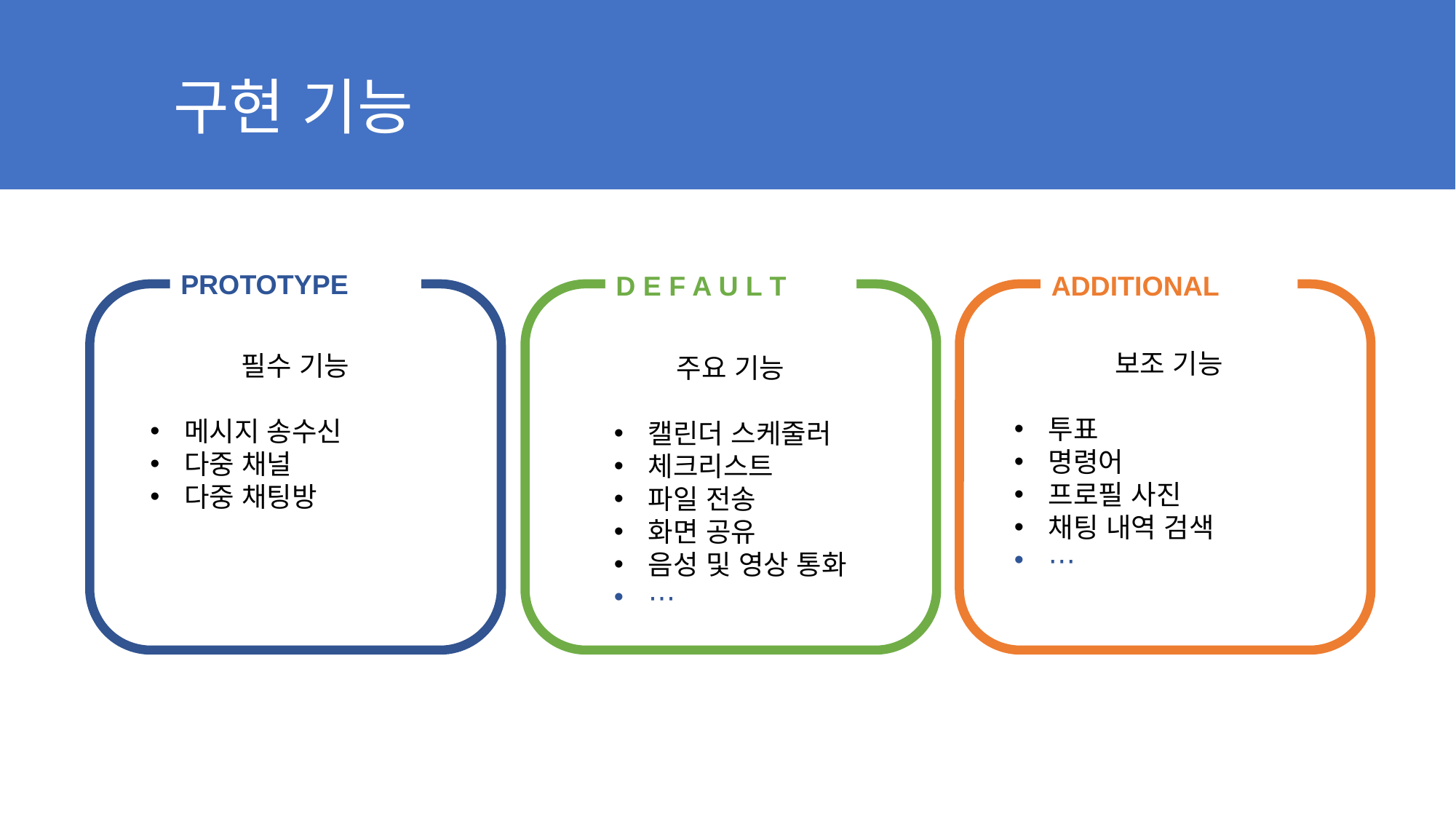

# 구현 기능
PROTOTYPE
D E F A U L T
ADDITIONAL

보조 기능

투표
명령어
프로필 사진
채팅 내역 검색
⋯

필수 기능

메시지 송수신
다중 채널
다중 채팅방

주요 기능

캘린더 스케줄러
체크리스트
파일 전송
화면 공유
음성 및 영상 통화
⋯